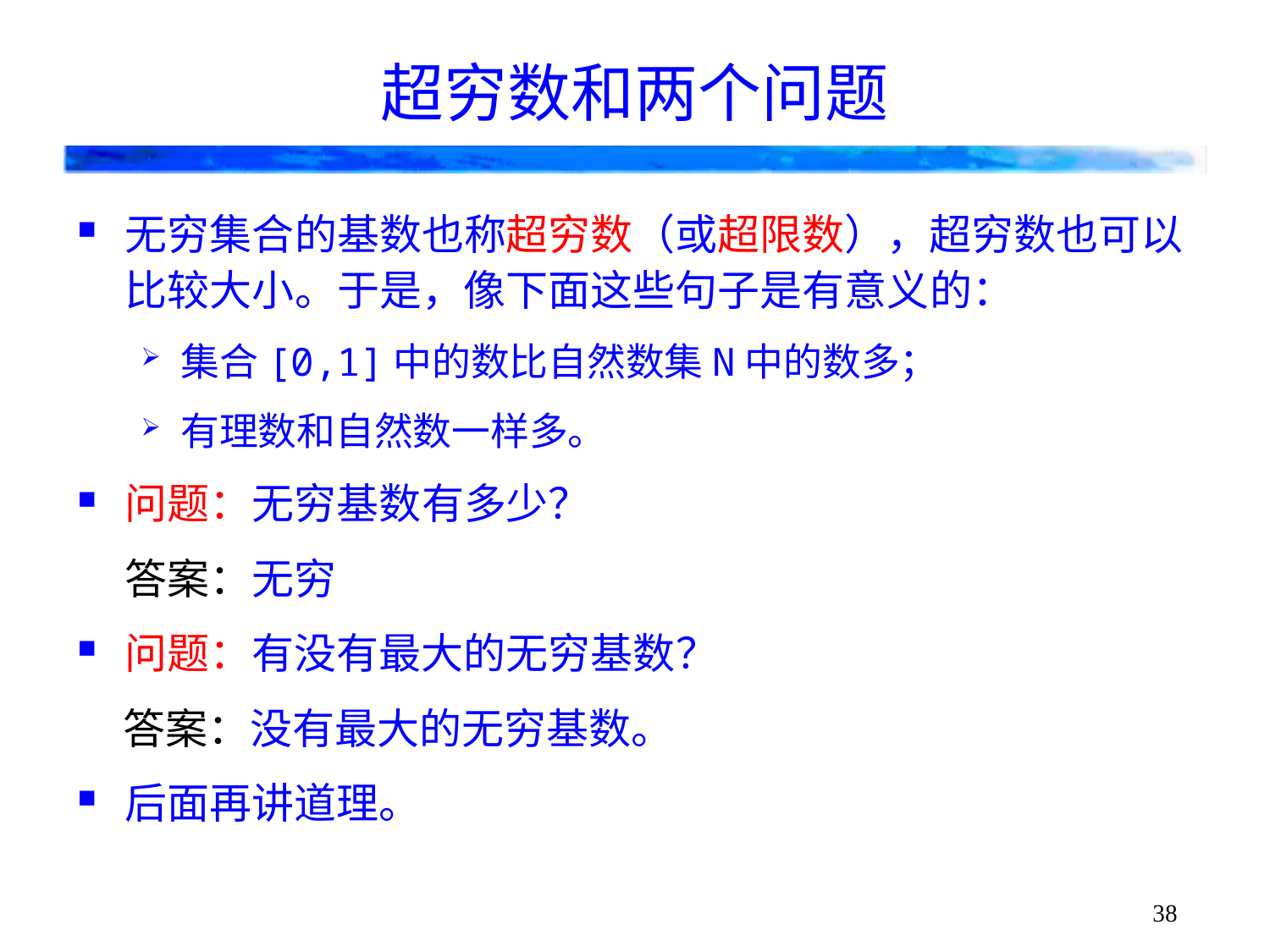

# 超穷数和两个问题
无穷集合的基数也称超穷数（或超限数），超穷数也可以比较大小。于是，像下面这些句子是有意义的：
集合[0,1]中的数比自然数集N中的数多；
有理数和自然数一样多。
问题：无穷基数有多少？
答案：无穷
问题：有没有最大的无穷基数？
答案：没有最大的无穷基数。
后面再讲道理。
38